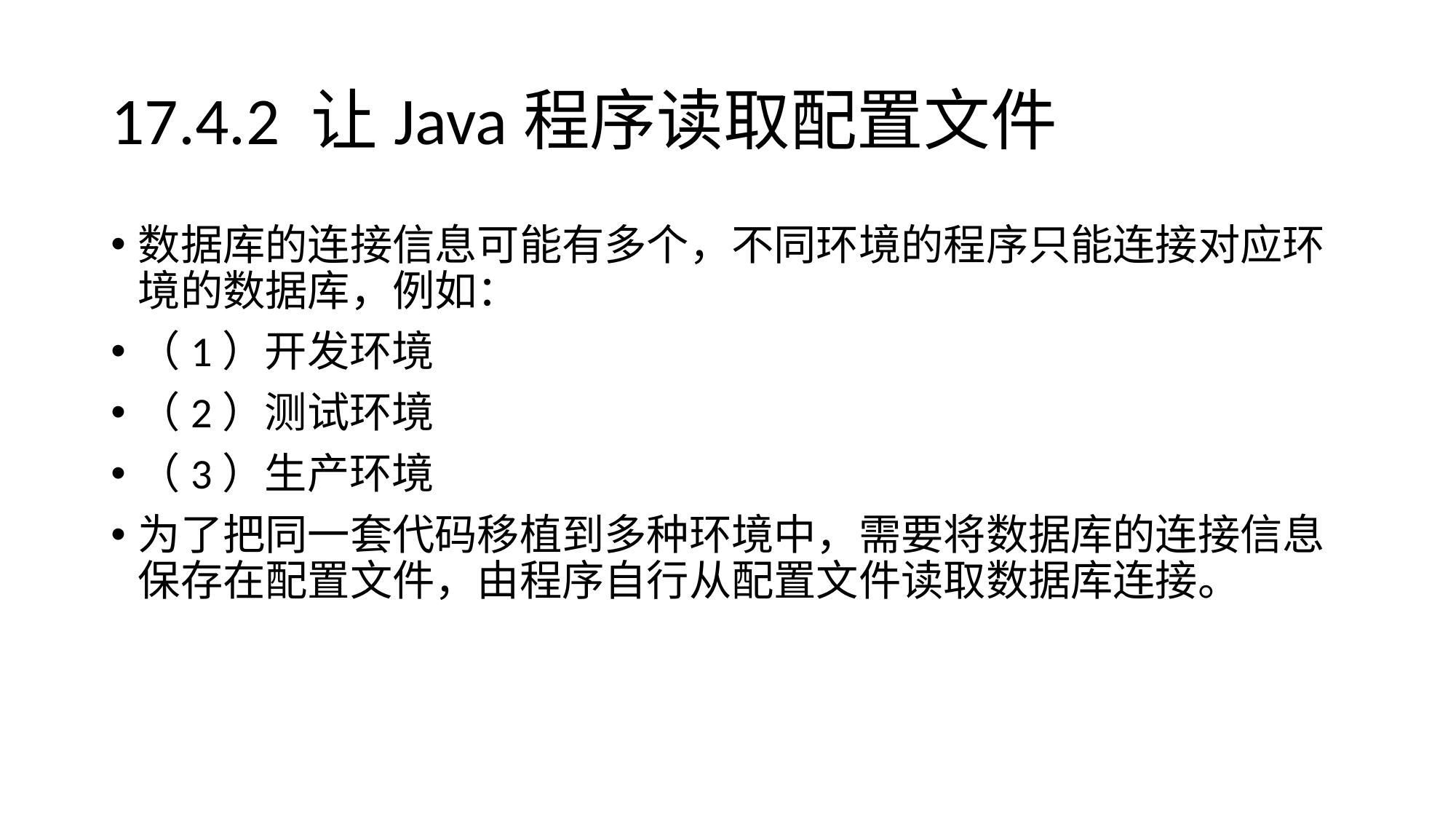

# 17.4.2 让Java程序读取配置文件
数据库的连接信息可能有多个，不同环境的程序只能连接对应环境的数据库，例如：
（1）开发环境
（2）测试环境
（3）生产环境
为了把同一套代码移植到多种环境中，需要将数据库的连接信息保存在配置文件，由程序自行从配置文件读取数据库连接。